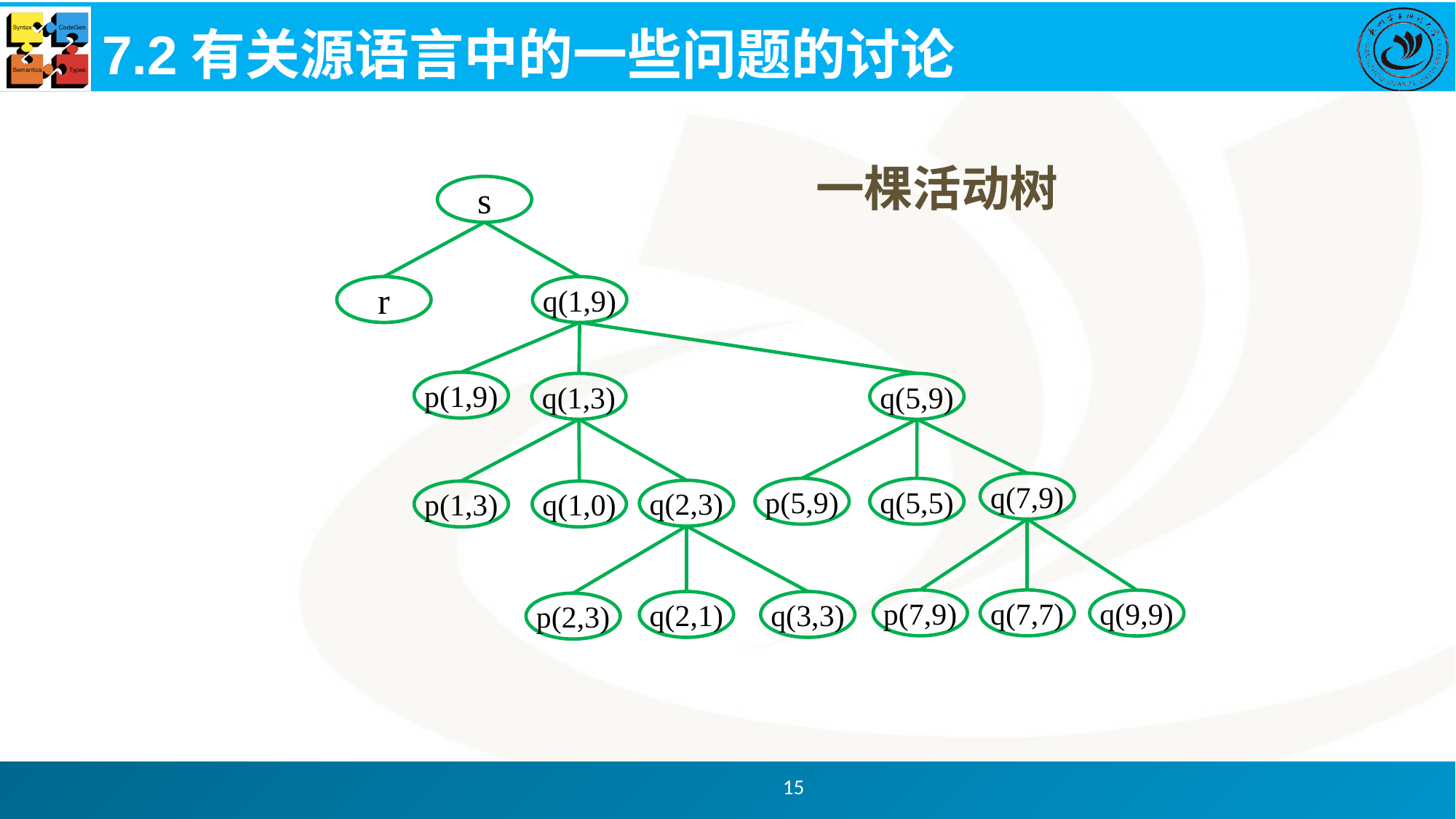

# 7.2有关源语言中的一些问题的讨论
一棵活动树
s
r
q(1,9)
p(1,9)
q(1,3)
q(5,9)
q(7,9)
q(5,5)
p(5,9)
q(2,3)
p(1,3)
q(1,0)
p(7,9)
q(7,7)
q(9,9)
q(3,3)
q(2,1)
p(2,3)
15